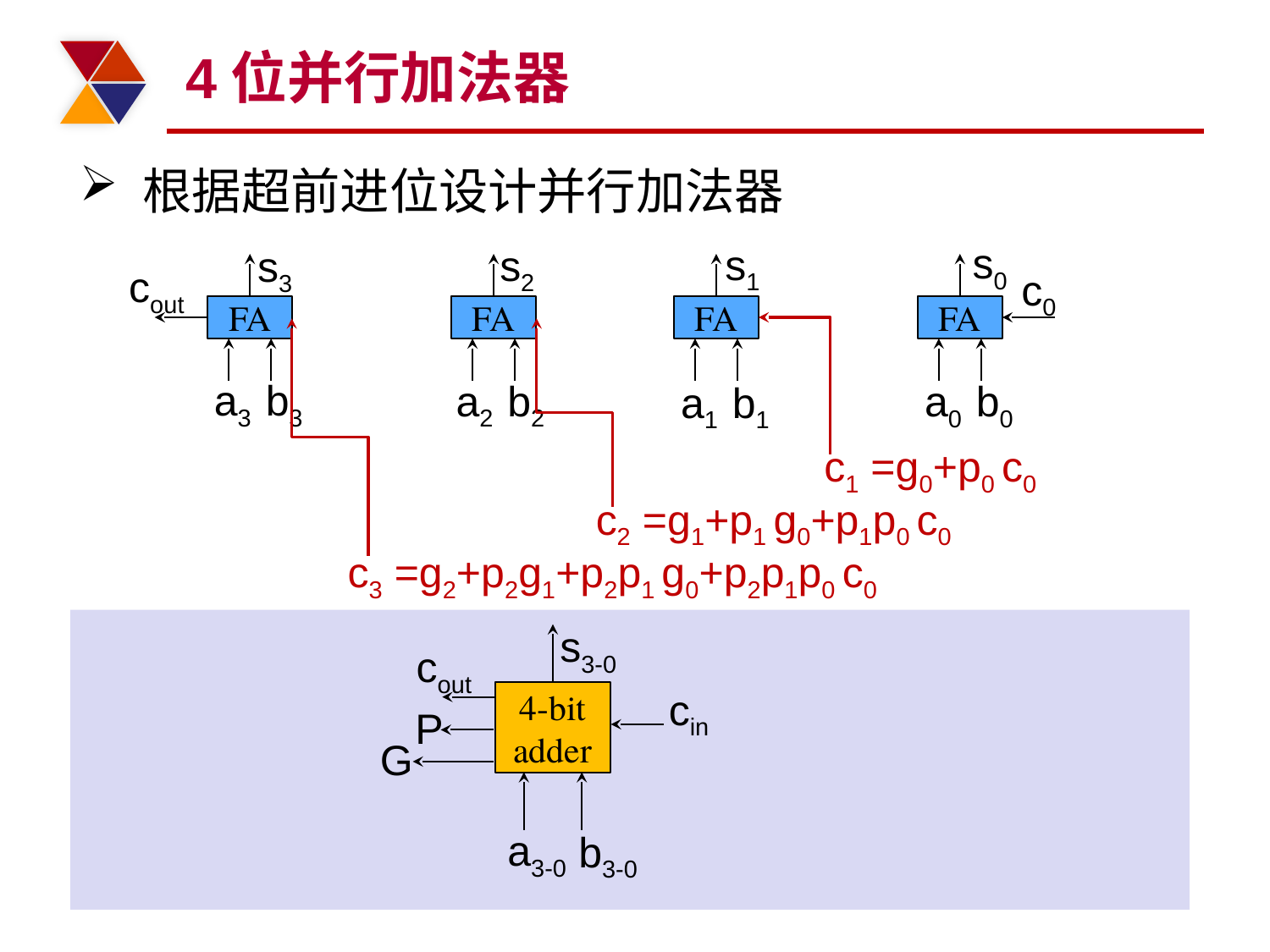

# 4位并行加法器
根据超前进位设计并行加法器
s0
s1
s2
s3
FA
FA
FA
FA
cout
c0
a3
b3
a2
b2
a0
b0
a1
b1
c1 =g0+p0 c0
c2 =g1+p1 g0+p1p0 c0
c3 =g2+p2g1+p2p1 g0+p2p1p0 c0

s3-0
4-bit adder
cout
cin
P
G
a3-0
b3-0